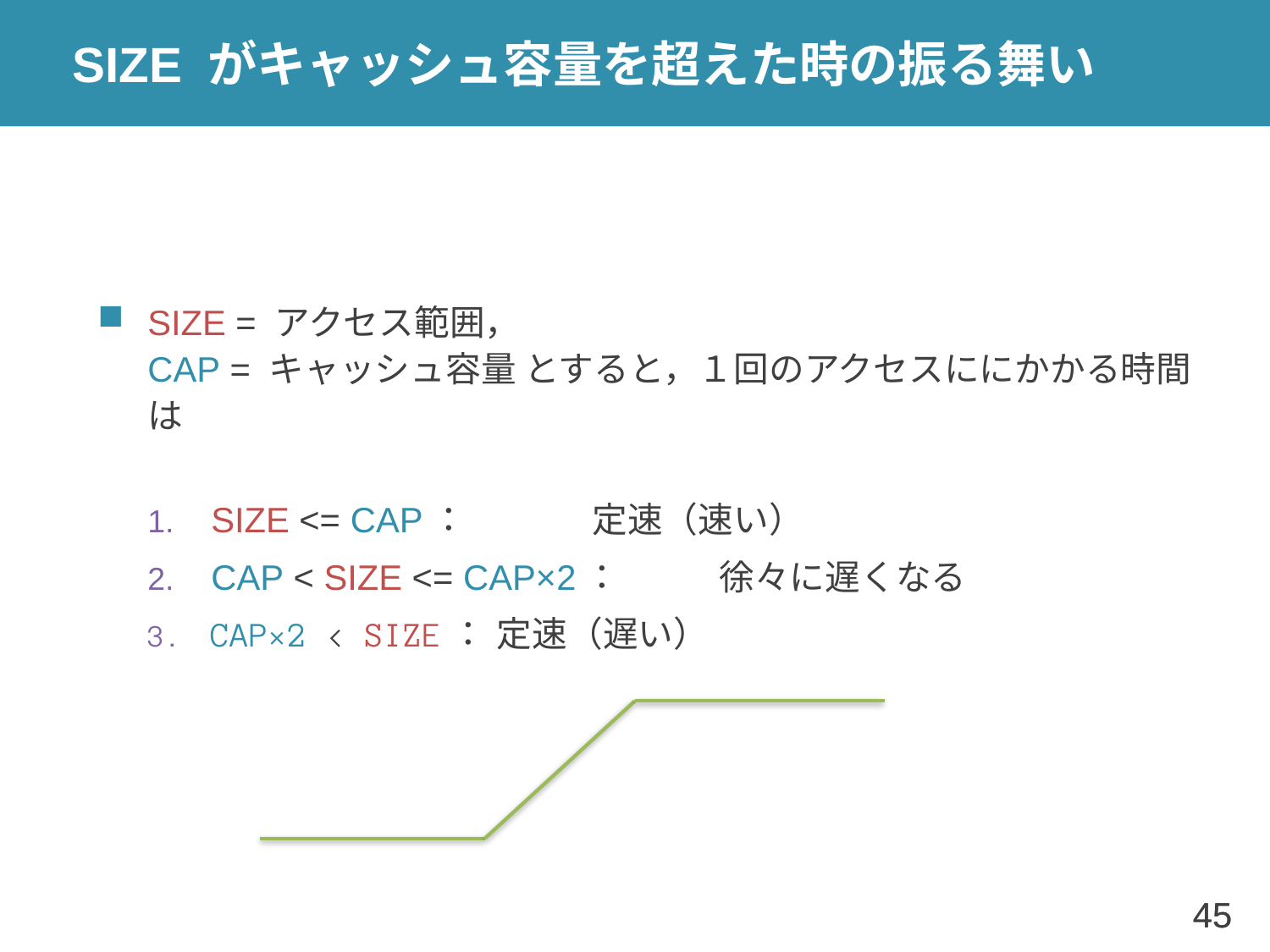

# SIZE がキャッシュ容量を超えた時の振る舞い
SIZE = アクセス範囲，
CAP = キャッシュ容量 とすると，１回のアクセスににかかる時間は
SIZE <= CAP：		定速（速い）
CAP < SIZE <= CAP×2：	徐々に遅くなる
CAP×2 < SIZE：	定速（遅い）